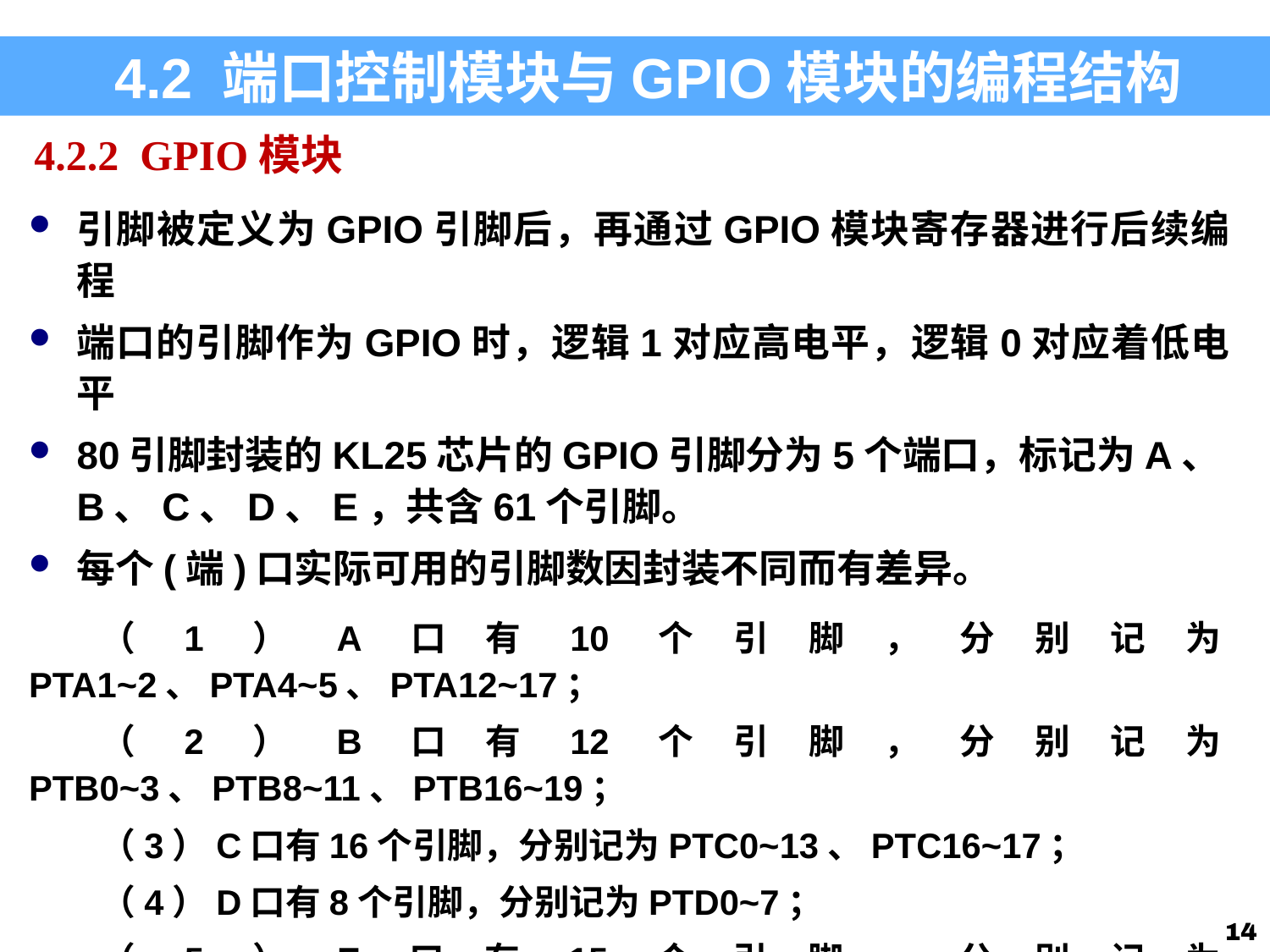

4.2 端口控制模块与GPIO模块的编程结构
4.2.2  GPIO模块
引脚被定义为GPIO引脚后，再通过GPIO模块寄存器进行后续编程
端口的引脚作为GPIO时，逻辑1对应高电平，逻辑0对应着低电平
80引脚封装的KL25芯片的GPIO引脚分为5个端口，标记为A、B、C、D、E，共含61个引脚。
每个(端)口实际可用的引脚数因封装不同而有差异。
（1）A口有10个引脚，分别记为PTA1~2、PTA4~5、PTA12~17；
（2）B口有12个引脚，分别记为PTB0~3、PTB8~11、PTB16~19；
（3）C口有16个引脚，分别记为PTC0~13、PTC16~17；
（4）D口有8个引脚，分别记为PTD0~7；
（5）E口有15个引脚，分别记为PTE0~5、PTE20~25、PTE29~31。
14